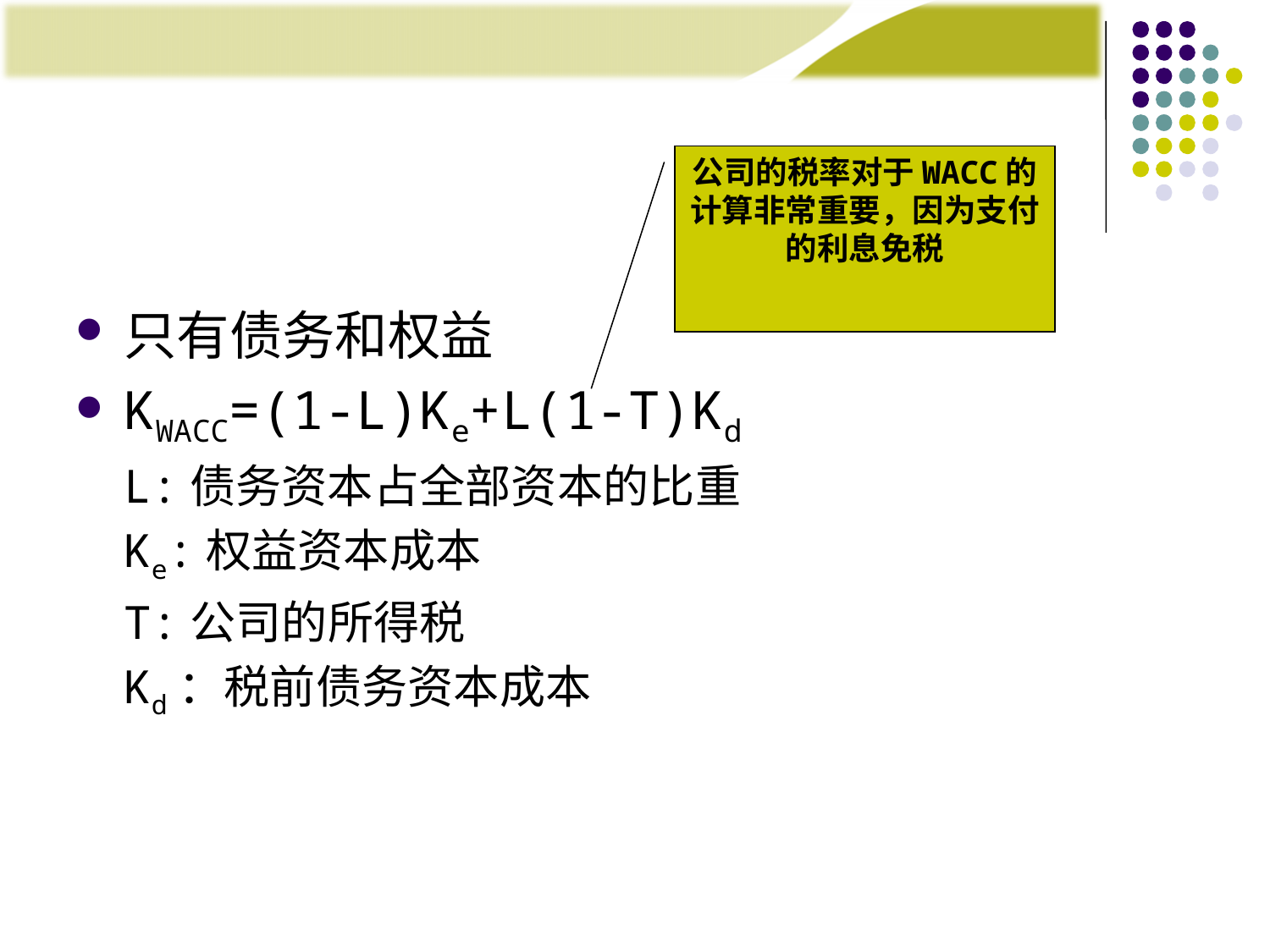

#
公司的税率对于WACC的计算非常重要，因为支付的利息免税

只有债务和权益
KWACC=(1-L)Ke+L(1-T)Kd
L:债务资本占全部资本的比重
Ke:权益资本成本
T:公司的所得税
Kd：税前债务资本成本